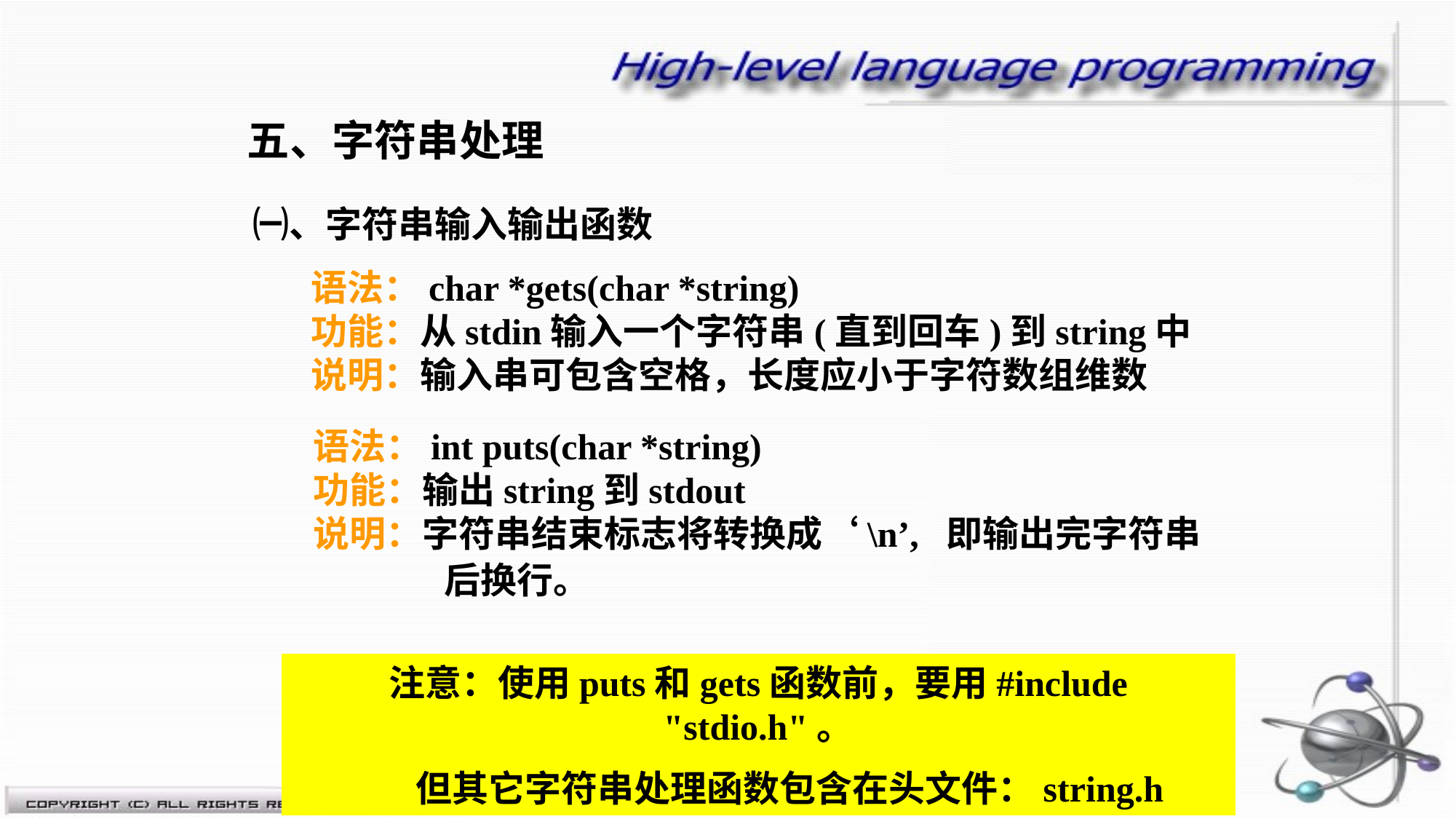

# 五、字符串处理
㈠、字符串输入输出函数
语法：char *gets(char *string)
功能：从stdin输入一个字符串(直到回车)到string中
说明：输入串可包含空格，长度应小于字符数组维数
语法：int puts(char *string)
功能：输出string到stdout
说明：字符串结束标志将转换成‘\n’,  即输出完字符串
               后换行。
注意：使用puts和gets函数前，要用#include "stdio.h"。
              但其它字符串处理函数包含在头文件：string.h